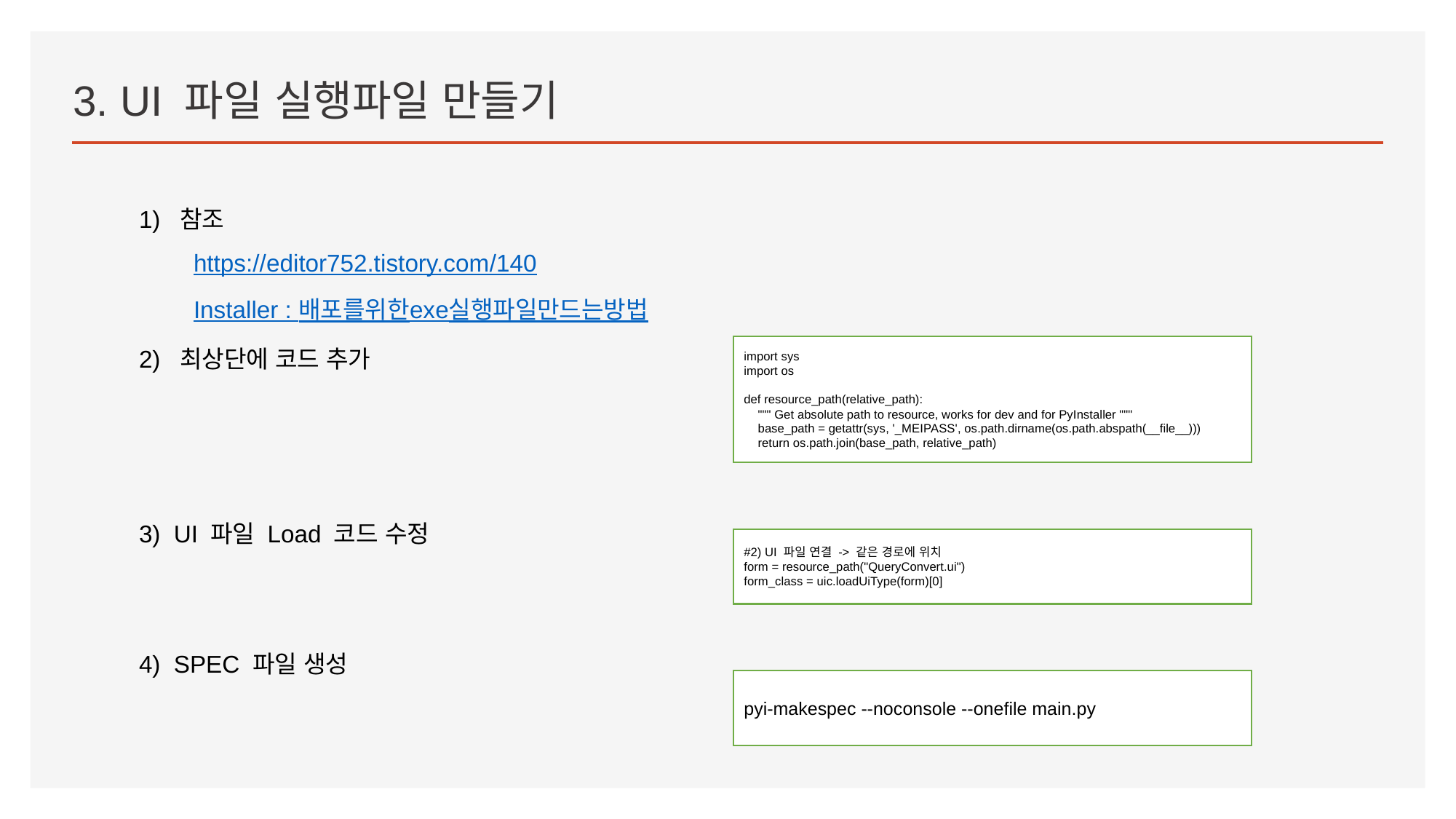

# 3. UI 파일 실행파일 만들기
1)  참조
https://editor752.tistory.com/140
Installer : 배포를위한exe실행파일만드는방법
2)  최상단에 코드 추가

3)  UI 파일 Load 코드 수정

4)  SPEC 파일 생성
import sys
import os

def resource_path(relative_path):
    """ Get absolute path to resource, works for dev and for PyInstaller """
    base_path = getattr(sys, '_MEIPASS', os.path.dirname(os.path.abspath(__file__)))
    return os.path.join(base_path, relative_path)
#2) UI 파일 연결 -> 같은 경로에 위치
form = resource_path("QueryConvert.ui")
form_class = uic.loadUiType(form)[0]
pyi-makespec --noconsole --onefile main.py